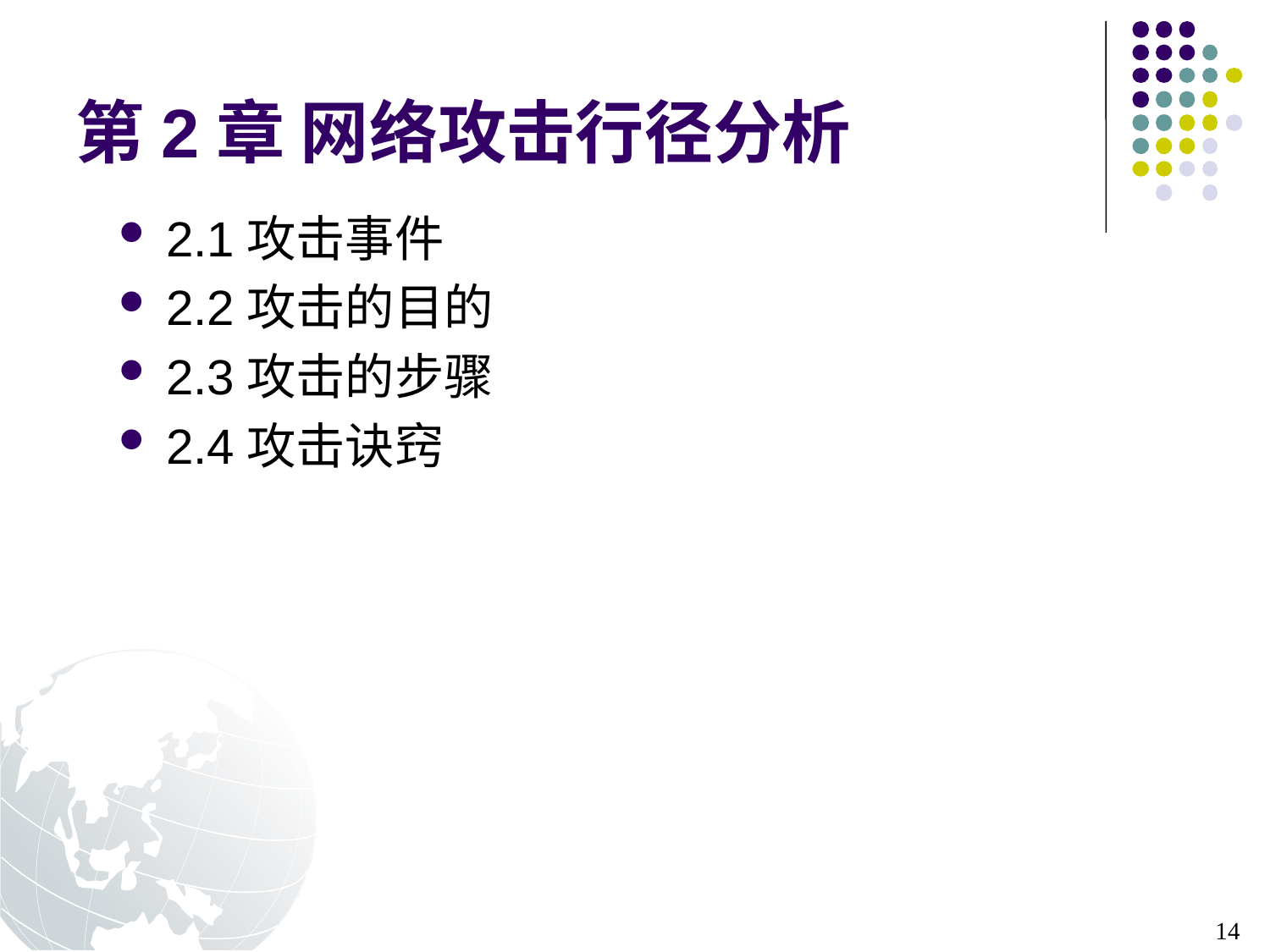

# 第2章 网络攻击行径分析
2.1攻击事件
2.2攻击的目的
2.3攻击的步骤
2.4攻击诀窍